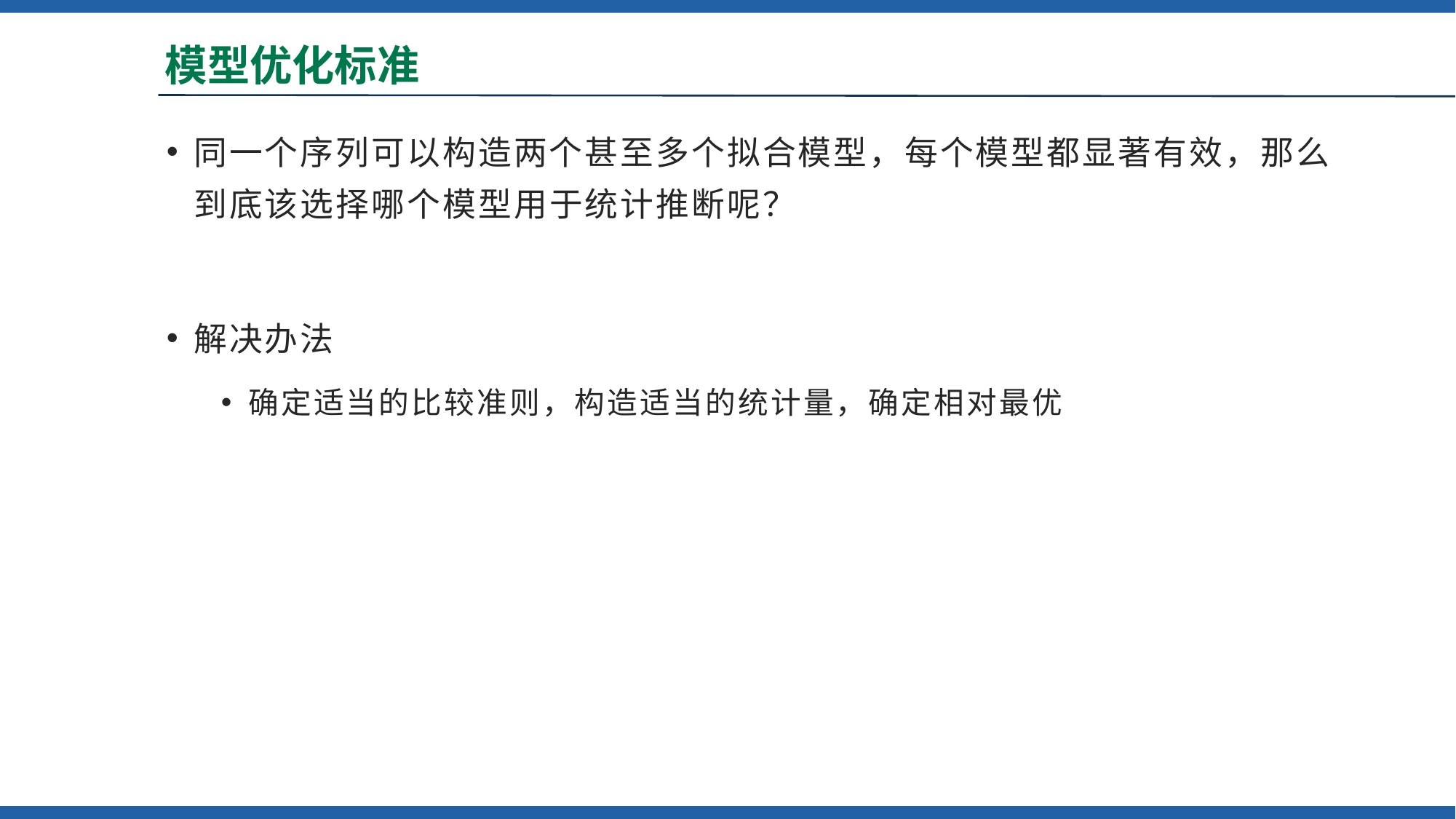

模型优化标准
# 问题
同一个序列可以构造两个甚至多个拟合模型，每个模型都显著有效，那么到底该选择哪个模型用于统计推断呢？

解决办法
确定适当的比较准则，构造适当的统计量，确定相对最优